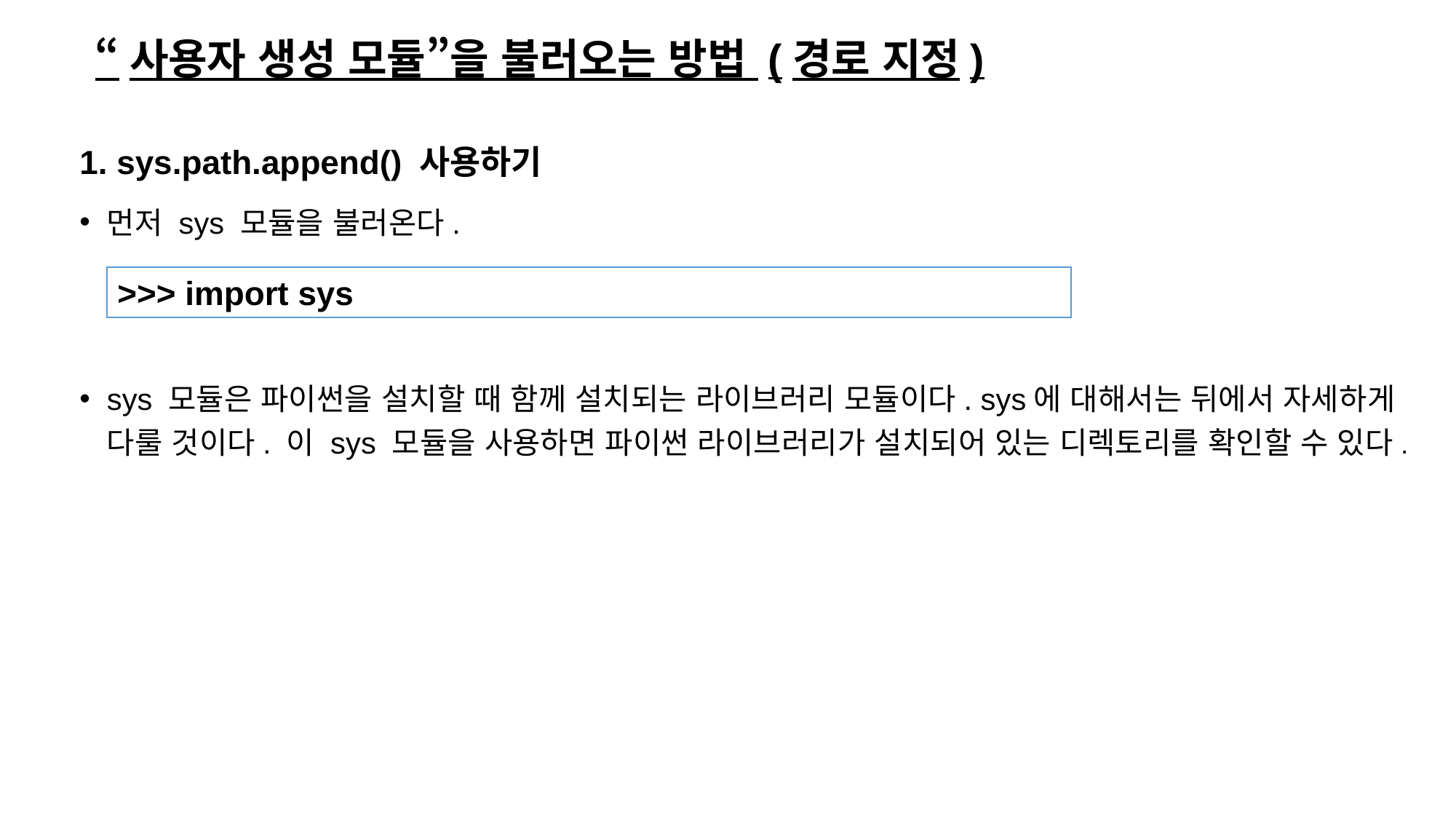

# “사용자 생성 모듈”을 불러오는 방법 (경로 지정)
1. sys.path.append() 사용하기
먼저 sys 모듈을 불러온다.

sys 모듈은 파이썬을 설치할 때 함께 설치되는 라이브러리 모듈이다. sys에 대해서는 뒤에서 자세하게 다룰 것이다. 이 sys 모듈을 사용하면 파이썬 라이브러리가 설치되어 있는 디렉토리를 확인할 수 있다.
>>> import sys